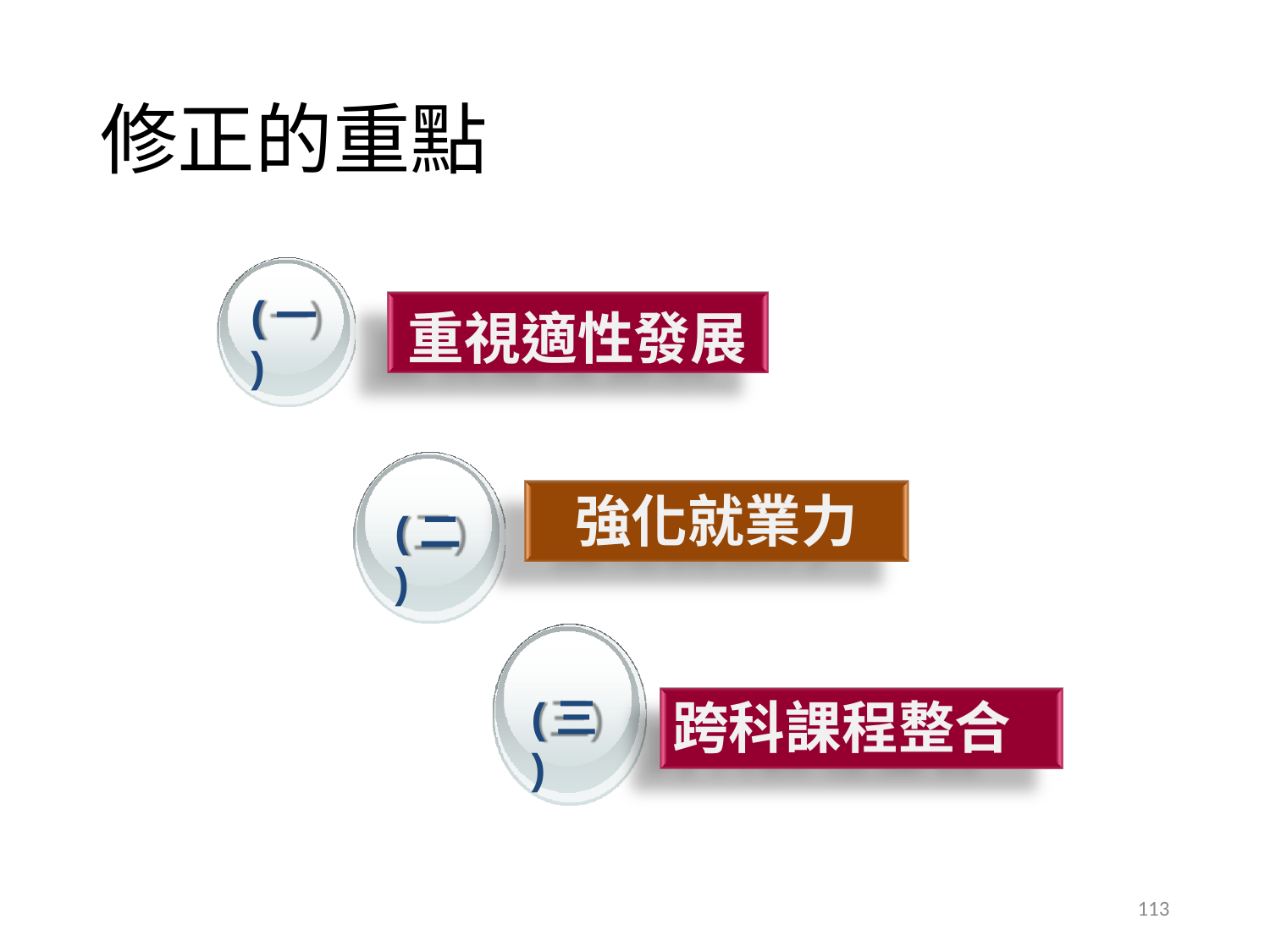

# 修正的重點

(一)
重視適性發展

強化就業力

(二)

(三)
跨科課程整合
113